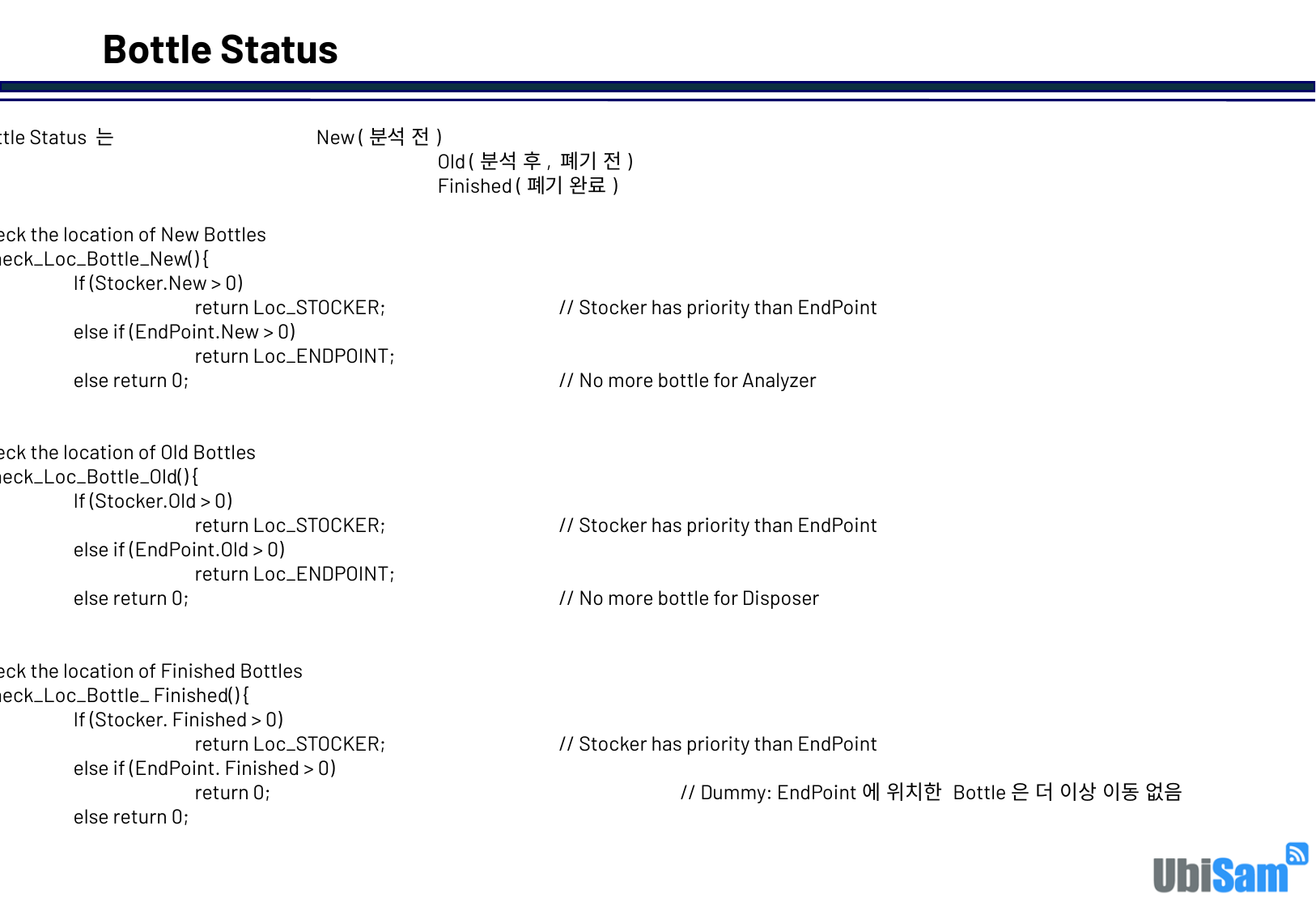

# Bottle Status
// Bottle Status 는		New (분석 전)
//				Old (분석 후, 폐기 전)
//				Finished (폐기 완료)

// Check the location of New Bottles
Int Check_Loc_Bottle_New() {
	If (Stocker.New > 0)
		return Loc_STOCKER;		// Stocker has priority than EndPoint
	else if (EndPoint.New > 0)
		return Loc_ENDPOINT;
	else return 0;				// No more bottle for Analyzer
}

// Check the location of Old Bottles
Int Check_Loc_Bottle_Old() {
	If (Stocker.Old > 0)
		return Loc_STOCKER; 		// Stocker has priority than EndPoint
	else if (EndPoint.Old > 0)
		return Loc_ENDPOINT;
	else return 0; 				// No more bottle for Disposer
}

// Check the location of Finished Bottles
Int Check_Loc_Bottle_ Finished() {
	If (Stocker. Finished > 0)
		return Loc_STOCKER; 		// Stocker has priority than EndPoint
	else if (EndPoint. Finished > 0)
		return 0;				// Dummy: EndPoint에 위치한 Bottle은 더 이상 이동 없음
	else return 0;
}